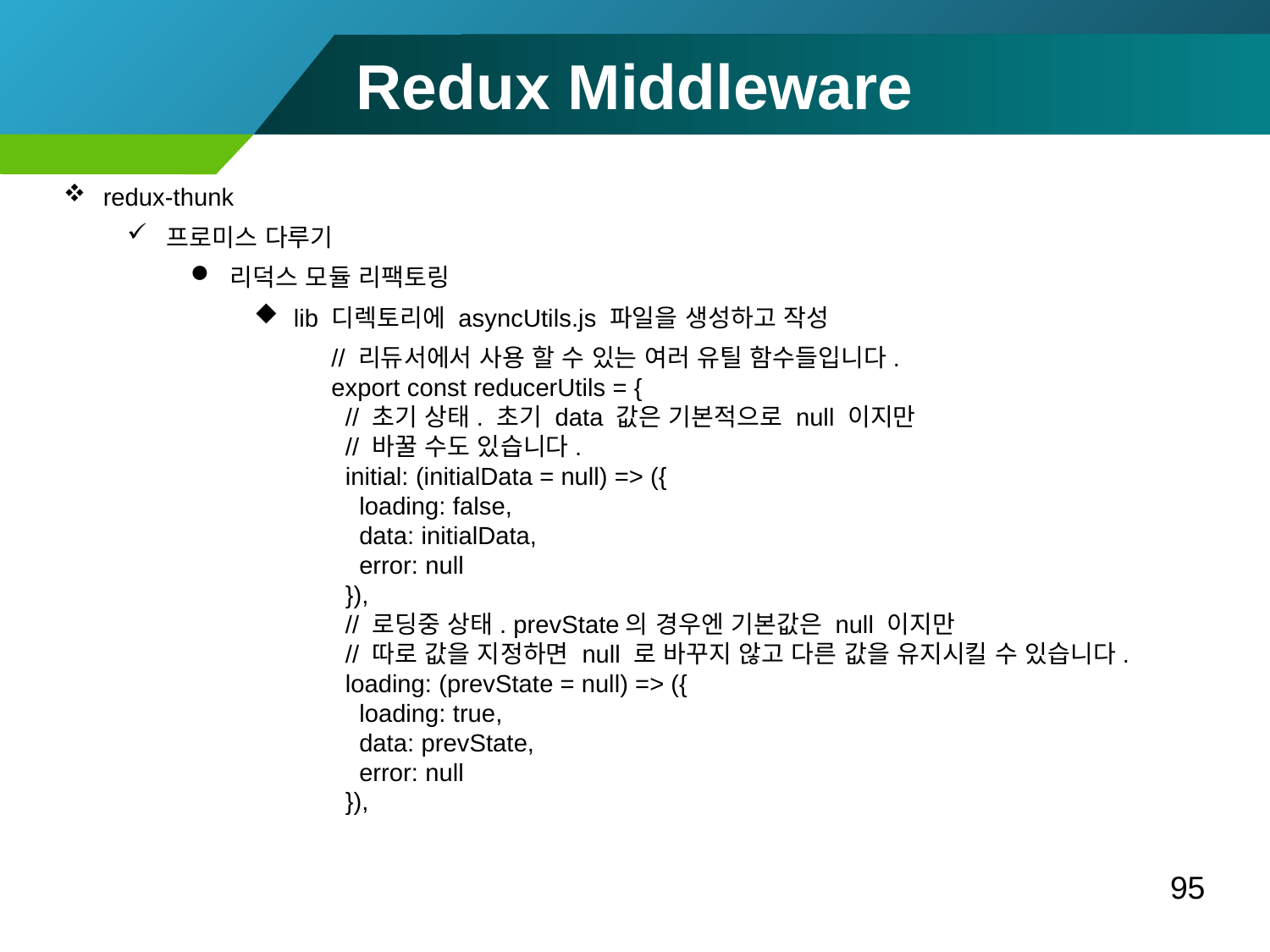

Redux Middleware
redux-thunk
프로미스 다루기
리덕스 모듈 리팩토링
lib 디렉토리에 asyncUtils.js 파일을 생성하고 작성
  // 리듀서에서 사용 할 수 있는 여러 유틸 함수들입니다.
  export const reducerUtils = {
    // 초기 상태. 초기 data 값은 기본적으로 null 이지만
    // 바꿀 수도 있습니다.
    initial: (initialData = null) => ({
      loading: false,
      data: initialData,
      error: null
    }),
    // 로딩중 상태. prevState의 경우엔 기본값은 null 이지만
    // 따로 값을 지정하면 null 로 바꾸지 않고 다른 값을 유지시킬 수 있습니다.
    loading: (prevState = null) => ({
      loading: true,
      data: prevState,
      error: null
    }),

95